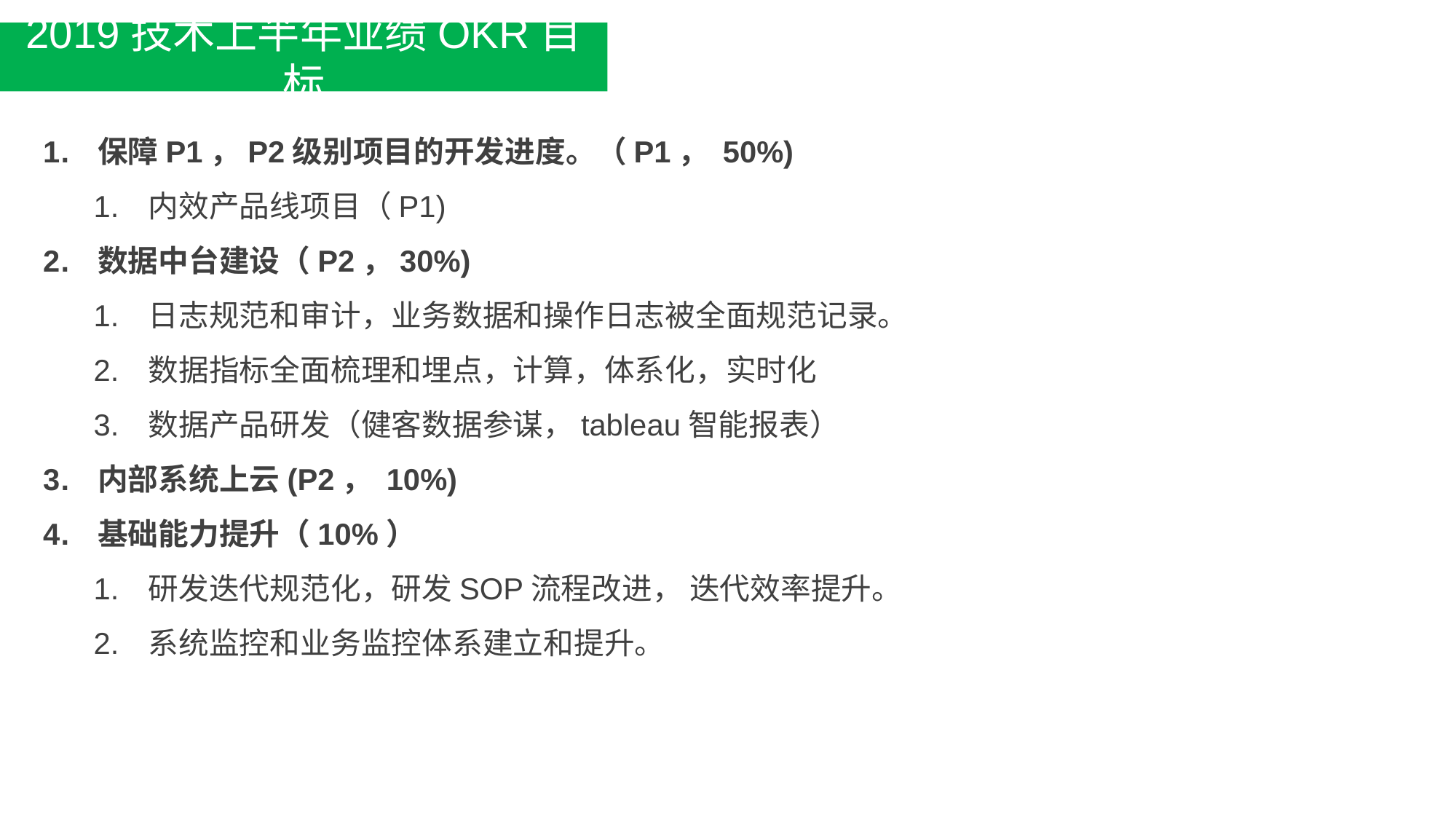

2019技术上半年业绩OKR目标
保障P1，P2级别项目的开发进度。（P1， 50%)
内效产品线项目（P1)
数据中台建设（P2，30%)
日志规范和审计，业务数据和操作日志被全面规范记录。
数据指标全面梳理和埋点，计算，体系化，实时化
数据产品研发（健客数据参谋，tableau智能报表）
内部系统上云(P2， 10%)
基础能力提升（10%）
研发迭代规范化，研发SOP流程改进， 迭代效率提升。
系统监控和业务监控体系建立和提升。